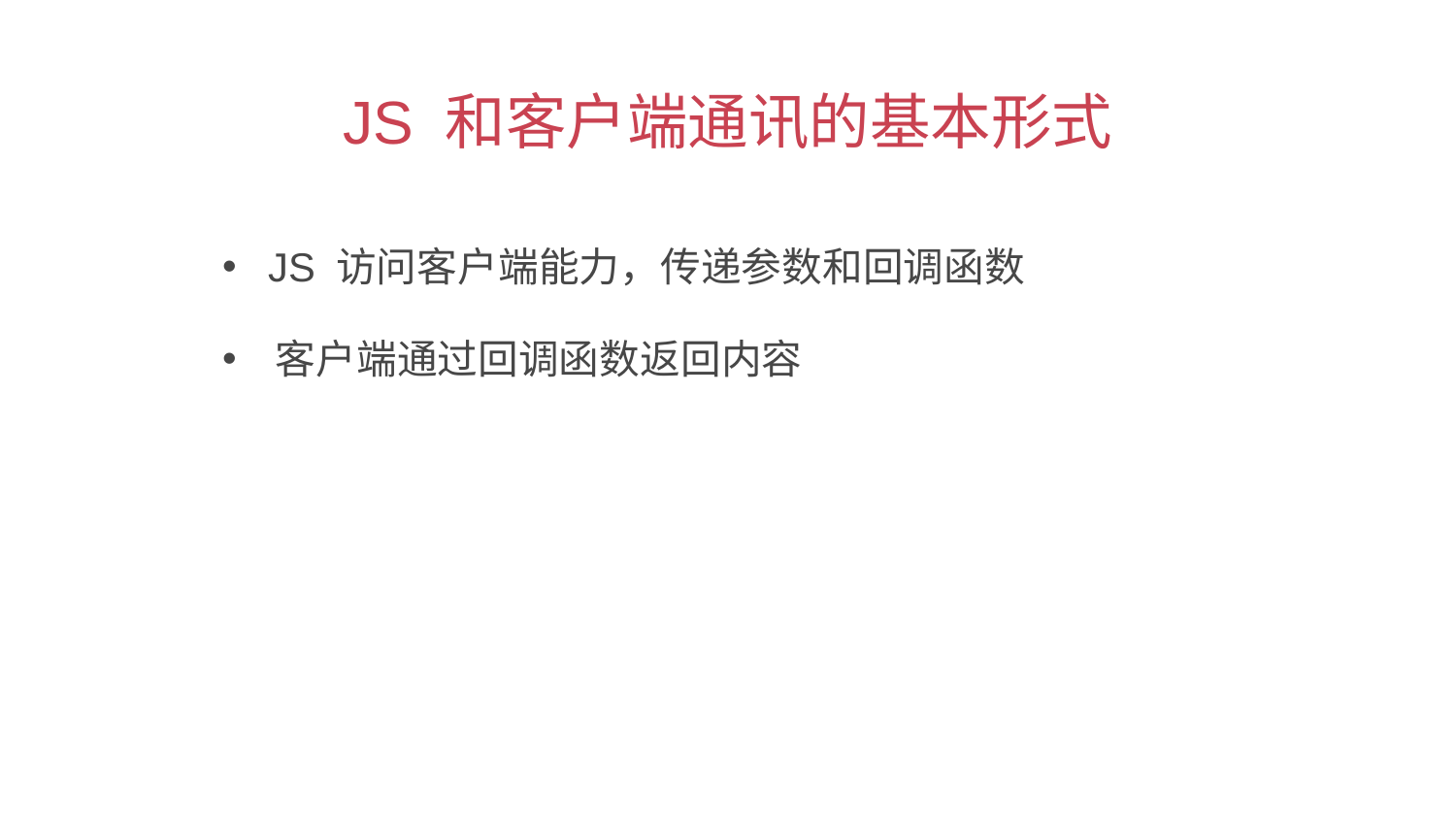

JS 和客户端通讯的基本形式
 JS 访问客户端能力，传递参数和回调函数
 客户端通过回调函数返回内容